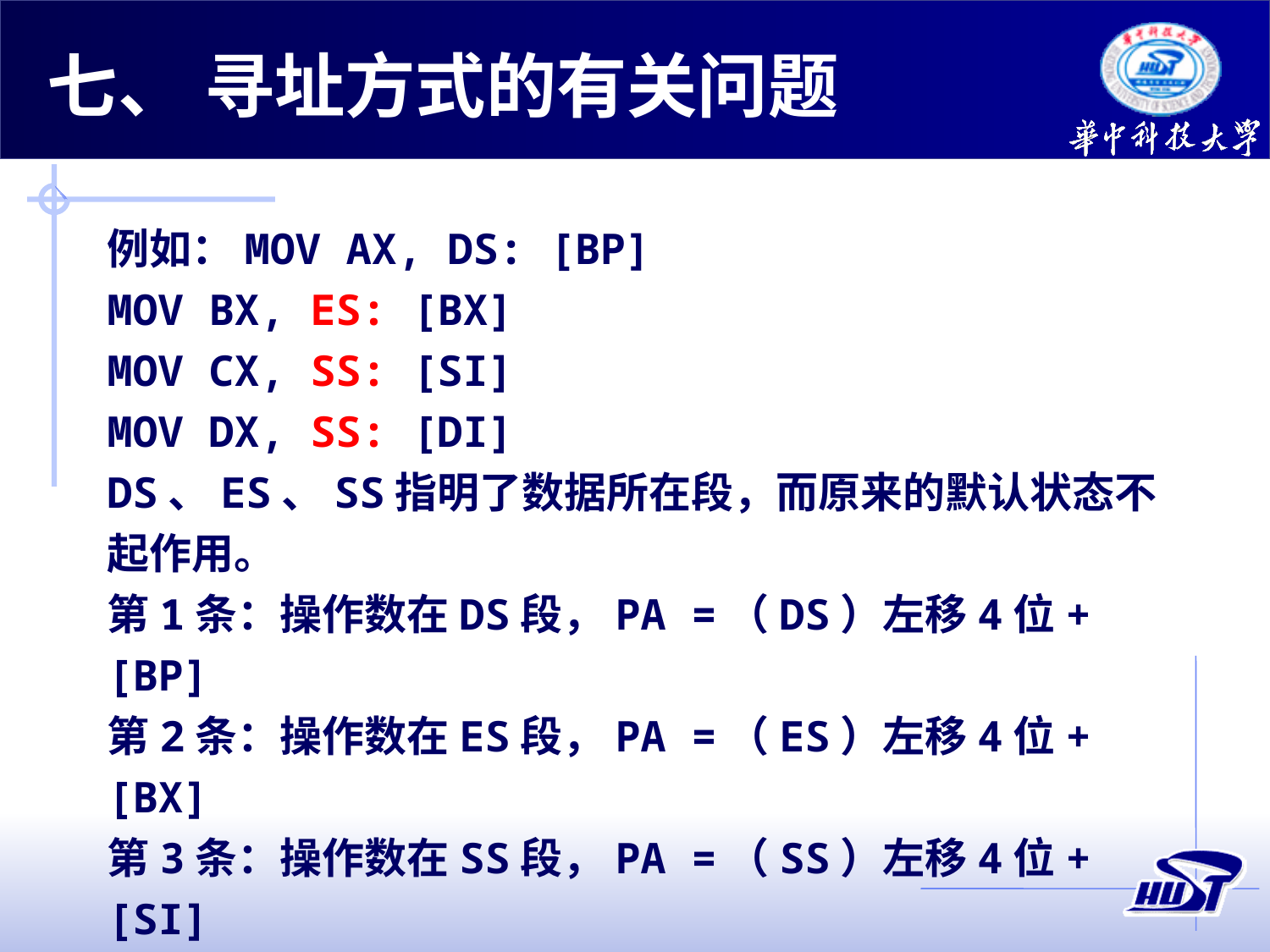

七、 寻址方式的有关问题
例如：MOV AX, DS: [BP]
MOV BX, ES: [BX]
MOV CX, SS: [SI]
MOV DX, SS: [DI]
DS、ES、SS指明了数据所在段，而原来的默认状态不起作用。
第1条：操作数在DS段，PA =（DS）左移4位+[BP]
第2条：操作数在ES段，PA =（ES）左移4位+[BX]
第3条：操作数在SS段，PA =（SS）左移4位+[SI]
第4条：操作数在SS段，PA =（SS）左移4位+[DI]